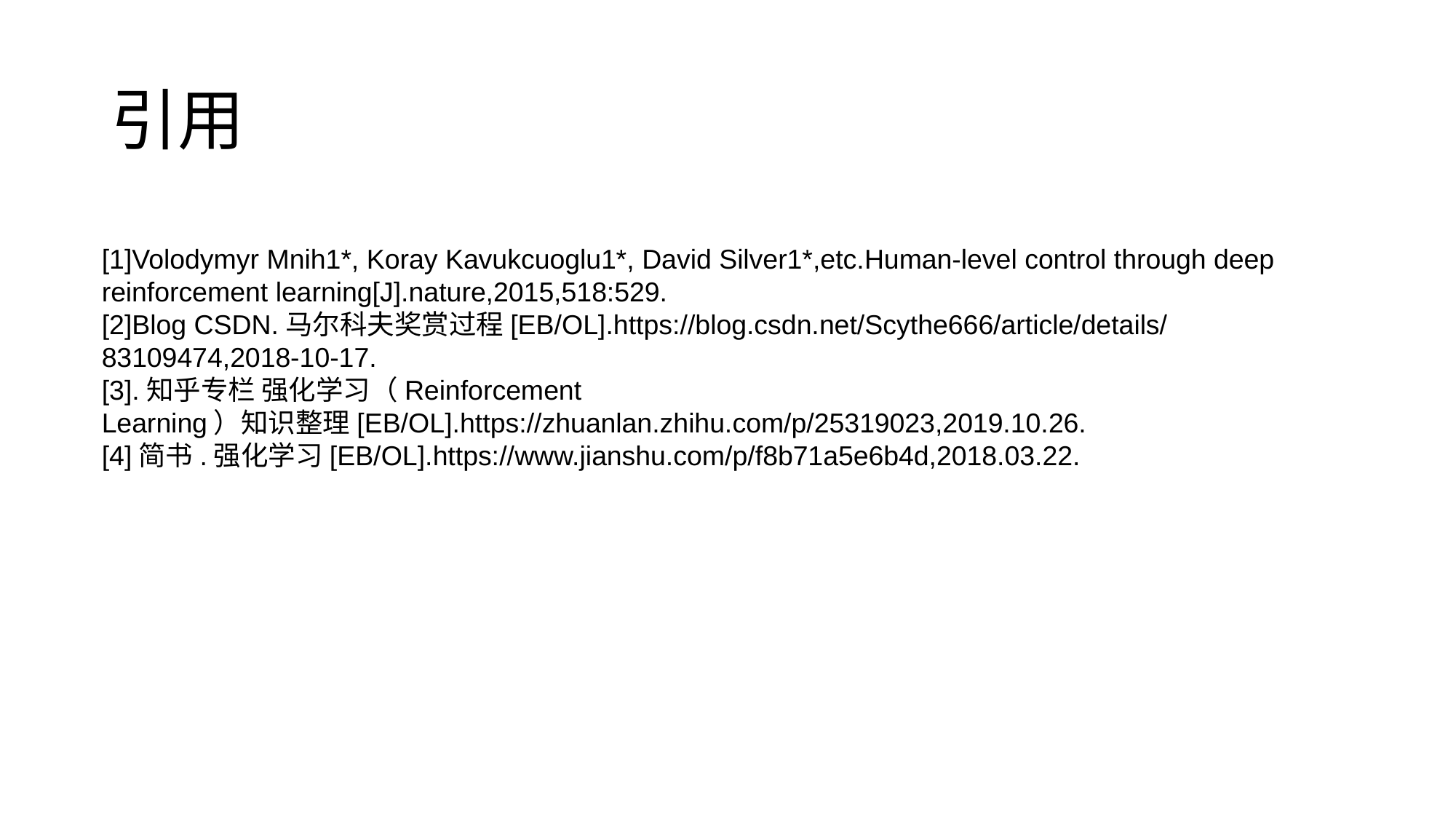

# 引用

[1]Volodymyr Mnih1*, Koray Kavukcuoglu1*, David Silver1*,etc.Human-level control through deep reinforcement learning[J].nature,2015,518:529.
[2]Blog CSDN.马尔科夫奖赏过程[EB/OL].https://blog.csdn.net/Scythe666/article/details/83109474,2018-10-17.
[3].知乎专栏 强化学习（Reinforcement Learning）知识整理[EB/OL].https://zhuanlan.zhihu.com/p/25319023,2019.10.26.
[4]简书.强化学习[EB/OL].https://www.jianshu.com/p/f8b71a5e6b4d,2018.03.22.